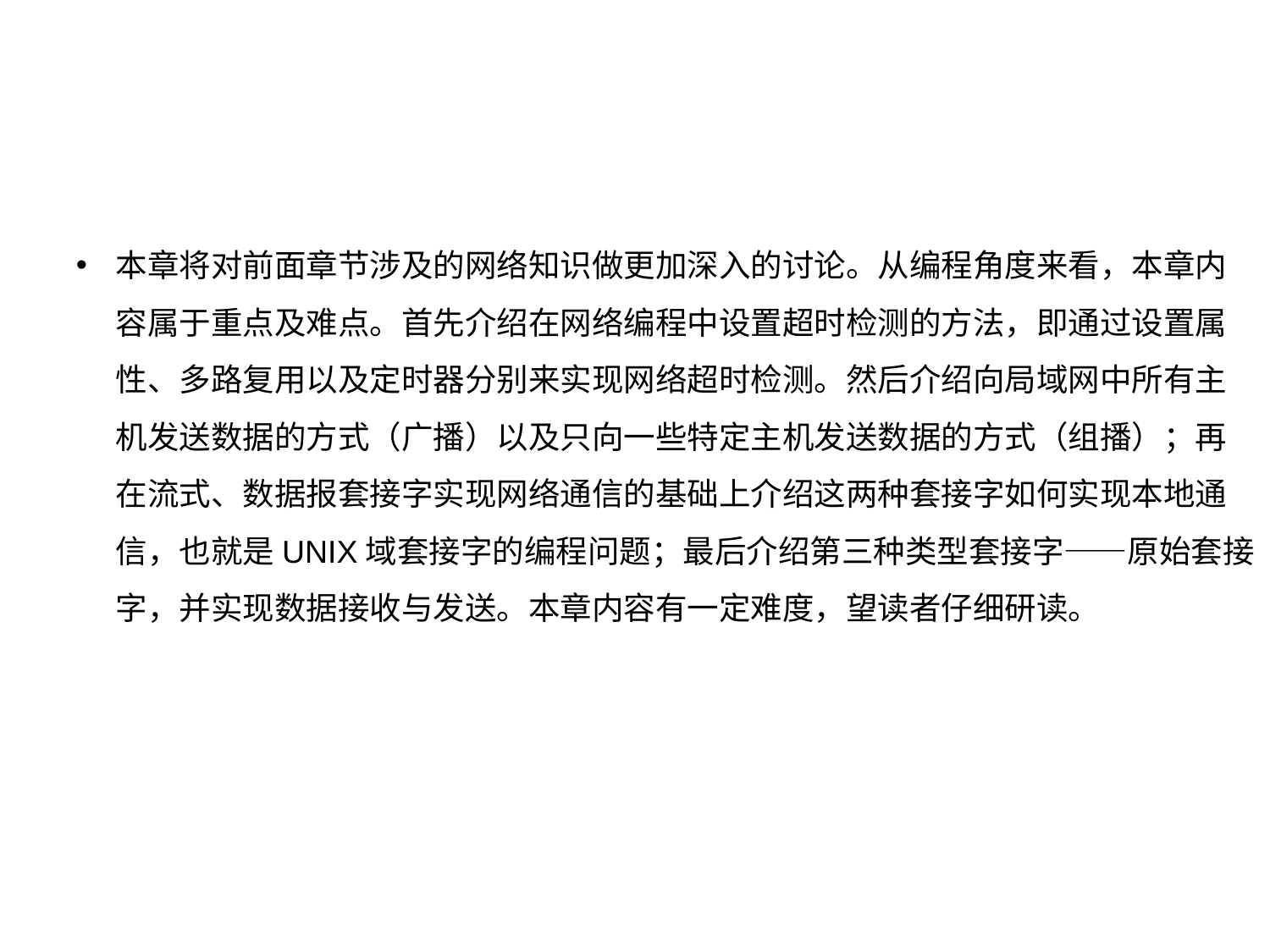

本章将对前面章节涉及的网络知识做更加深入的讨论。从编程角度来看，本章内容属于重点及难点。首先介绍在网络编程中设置超时检测的方法，即通过设置属性、多路复用以及定时器分别来实现网络超时检测。然后介绍向局域网中所有主机发送数据的方式（广播）以及只向一些特定主机发送数据的方式（组播）；再在流式、数据报套接字实现网络通信的基础上介绍这两种套接字如何实现本地通信，也就是UNIX域套接字的编程问题；最后介绍第三种类型套接字——原始套接字，并实现数据接收与发送。本章内容有一定难度，望读者仔细研读。